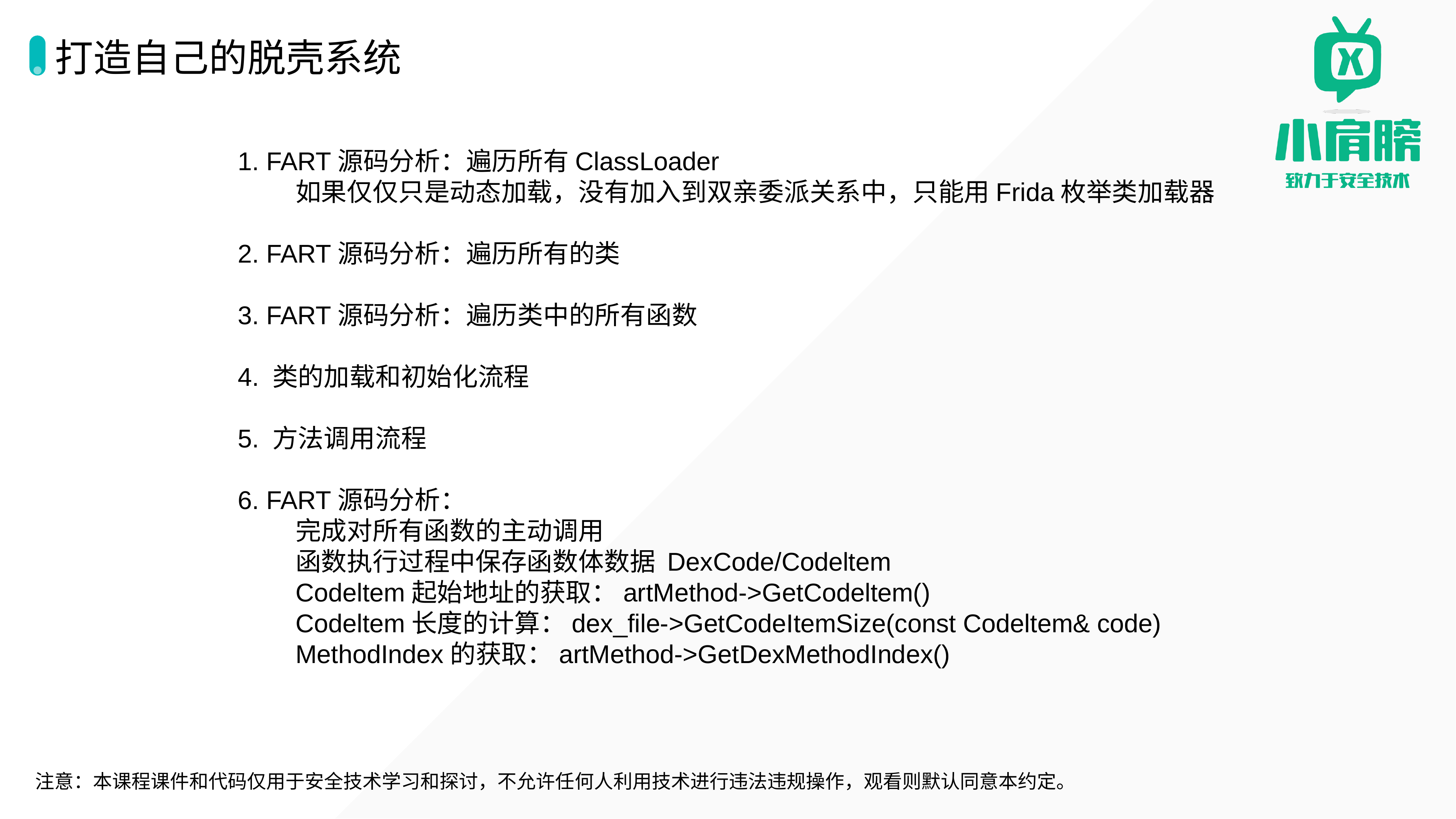

# 打造自己的脱壳系统
1. FART源码分析：遍历所有ClassLoader
如果仅仅只是动态加载，没有加入到双亲委派关系中，只能用Frida枚举类加载器

2. FART源码分析：遍历所有的类

3. FART源码分析：遍历类中的所有函数

4. 类的加载和初始化流程

5. 方法调用流程

6. FART源码分析：
完成对所有函数的主动调用
函数执行过程中保存函数体数据 DexCode/Codeltem
Codeltem起始地址的获取：artMethod->GetCodeltem()
Codeltem长度的计算：dex_file->GetCodeItemSize(const Codeltem& code)
MethodIndex的获取：artMethod->GetDexMethodIndex()